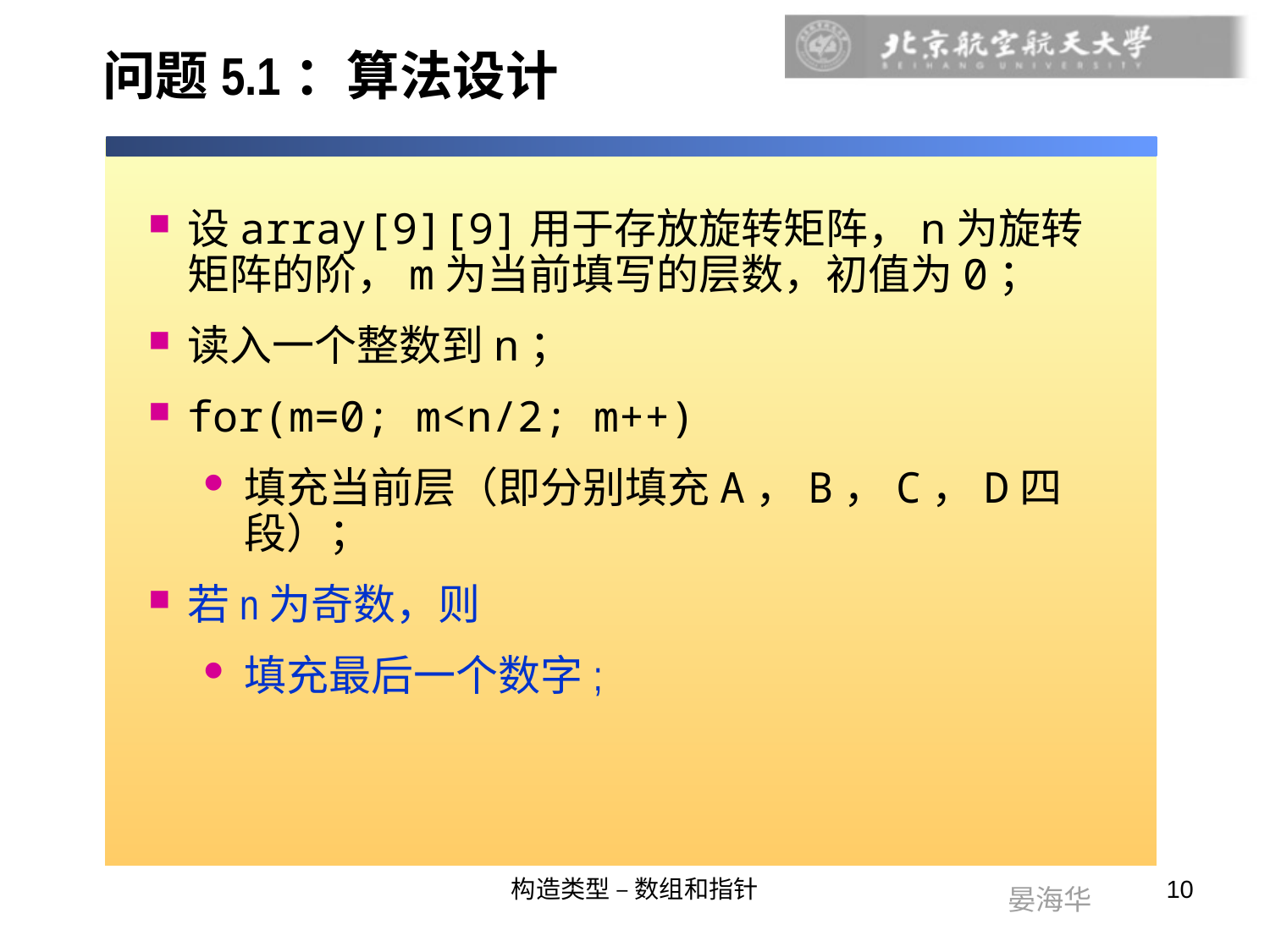

# 问题5.1：算法设计
设array[9][9]用于存放旋转矩阵，n为旋转矩阵的阶，m为当前填写的层数，初值为0；
读入一个整数到n；
for(m=0; m<n/2; m++)
填充当前层（即分别填充A，B，C，D四段）；
若n为奇数，则
填充最后一个数字;
构造类型 – 数组和指针
10